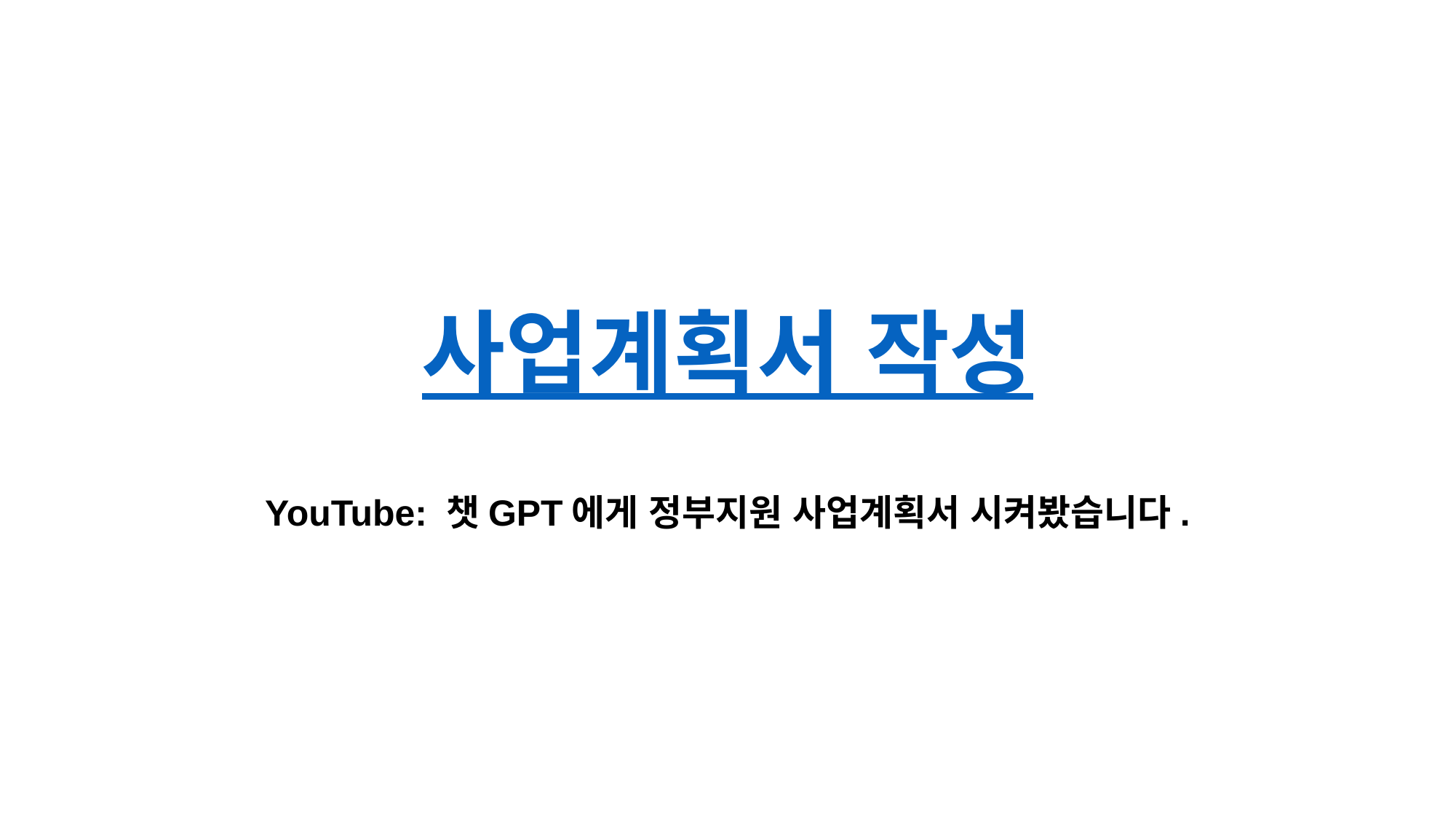

# 사업계획서 작성

YouTube: 챗GPT에게 정부지원 사업계획서 시켜봤습니다.